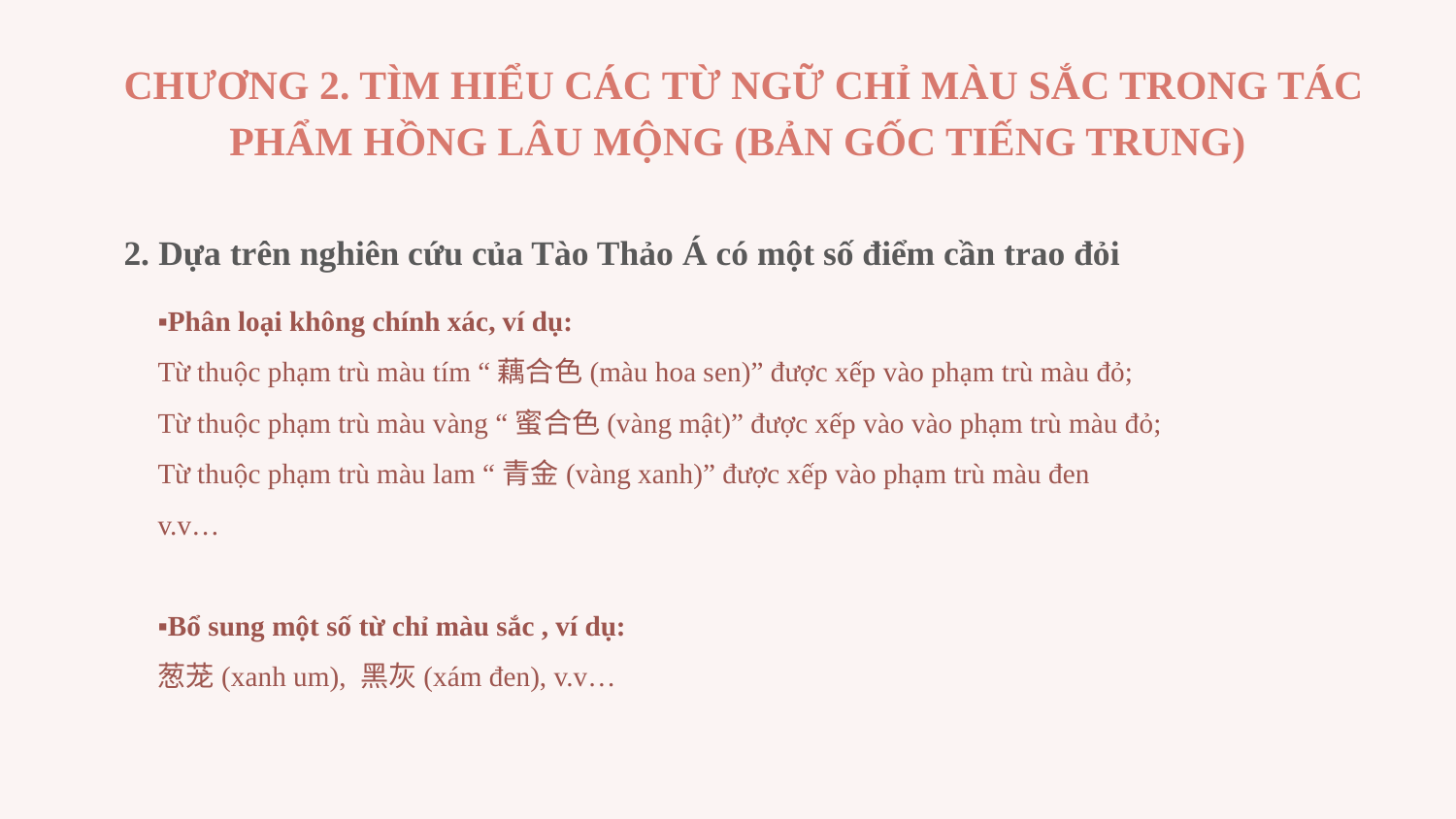

CHƯƠNG 2. TÌM HIỂU CÁC TỪ NGỮ CHỈ MÀU SẮC TRONG TÁC PHẨM HỒNG LÂU MỘNG (BẢN GỐC TIẾNG TRUNG)
2. Dựa trên nghiên cứu của Tào Thảo Á có một số điểm cần trao đỏi
▪Phân loại không chính xác, ví dụ:
Từ thuộc phạm trù màu tím “藕合色(màu hoa sen)” được xếp vào phạm trù màu đỏ;
Từ thuộc phạm trù màu vàng “蜜合色(vàng mật)” được xếp vào vào phạm trù màu đỏ;
Từ thuộc phạm trù màu lam “青金(vàng xanh)” được xếp vào phạm trù màu đen
v.v…
▪Bổ sung một số từ chỉ màu sắc , ví dụ:
葱茏(xanh um), 黑灰(xám đen), v.v…